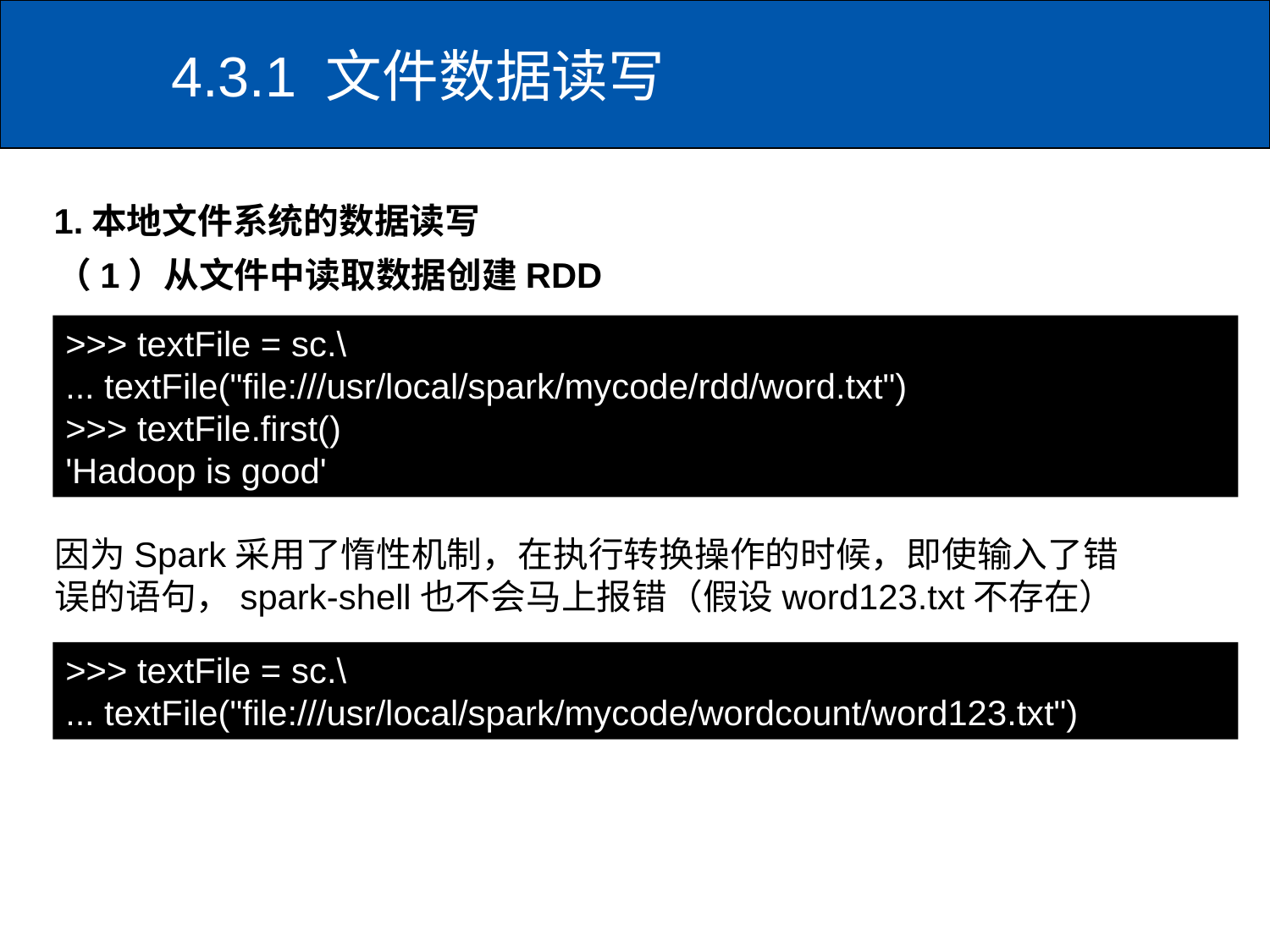

# 4.3.1 文件数据读写
1.本地文件系统的数据读写
（1）从文件中读取数据创建RDD
>>> textFile = sc.\
... textFile("file:///usr/local/spark/mycode/rdd/word.txt")
>>> textFile.first()
'Hadoop is good'
因为Spark采用了惰性机制，在执行转换操作的时候，即使输入了错误的语句，spark-shell也不会马上报错（假设word123.txt不存在）
>>> textFile = sc.\
... textFile("file:///usr/local/spark/mycode/wordcount/word123.txt")